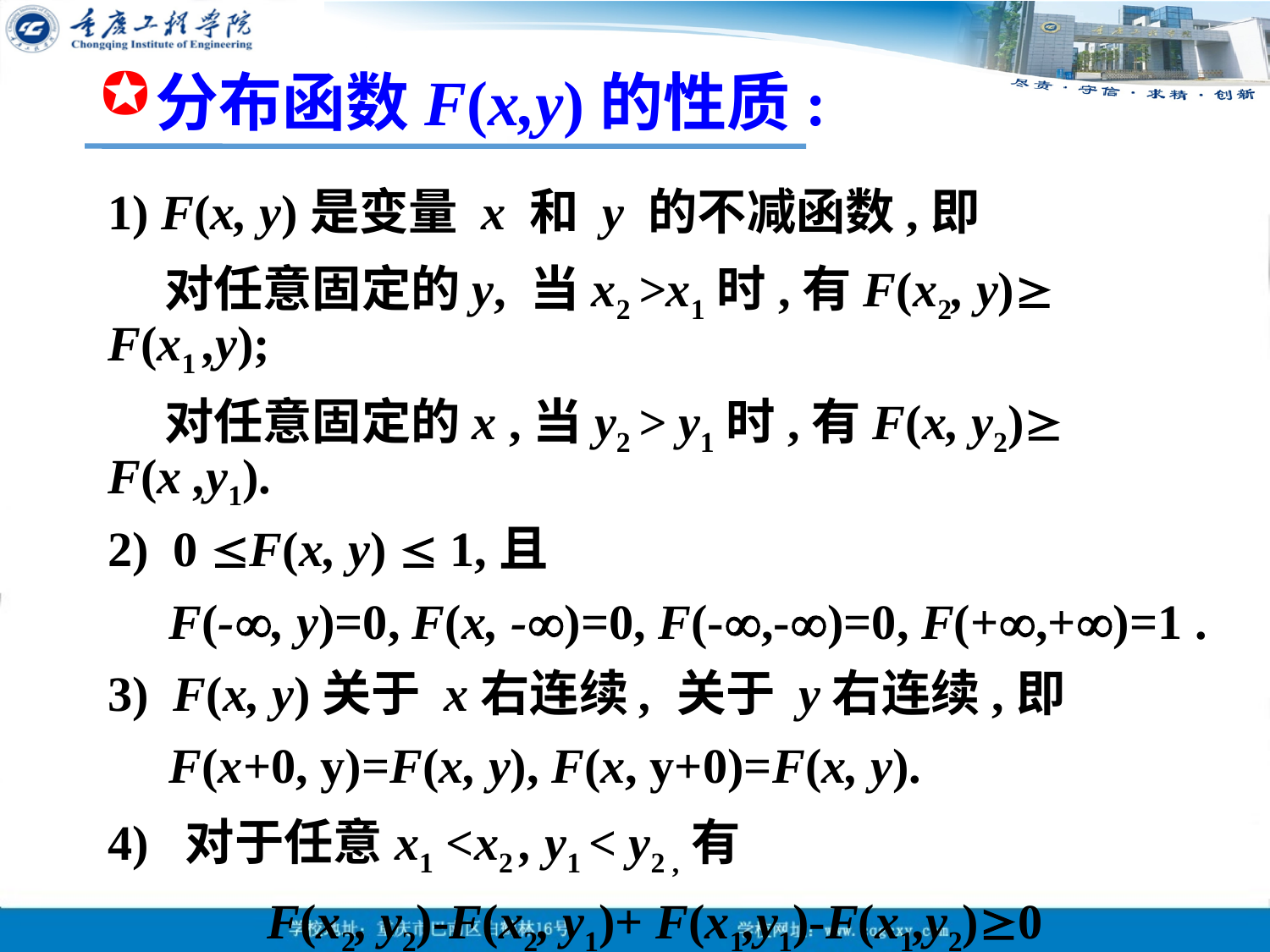

分布函数F(x,y)的性质:

1) F(x, y)是变量 x 和 y 的不减函数,即
    对任意固定的y, 当x2 >x1时,有F(x2, y)≥ F(x1 ,y);
    对任意固定的x ,当y2 > y1时,有F(x, y2)≥ F(x ,y1).
2)  0 ≤F(x, y) ≤ 1,且
     F(-∞, y)=0, F(x, -∞)=0, F(-∞,-∞)=0, F(+∞,+∞)=1 .
3)  F(x, y)关于 x右连续, 关于 y右连续,即
     F(x+0, y)=F(x, y), F(x, y+0)=F(x, y).
4)  对于任意x1 <x2 , y1 < y2 ,有
             F(x2, y2)-F(x2, y1)+ F(x1,y1)-F(x1,y2)≥0